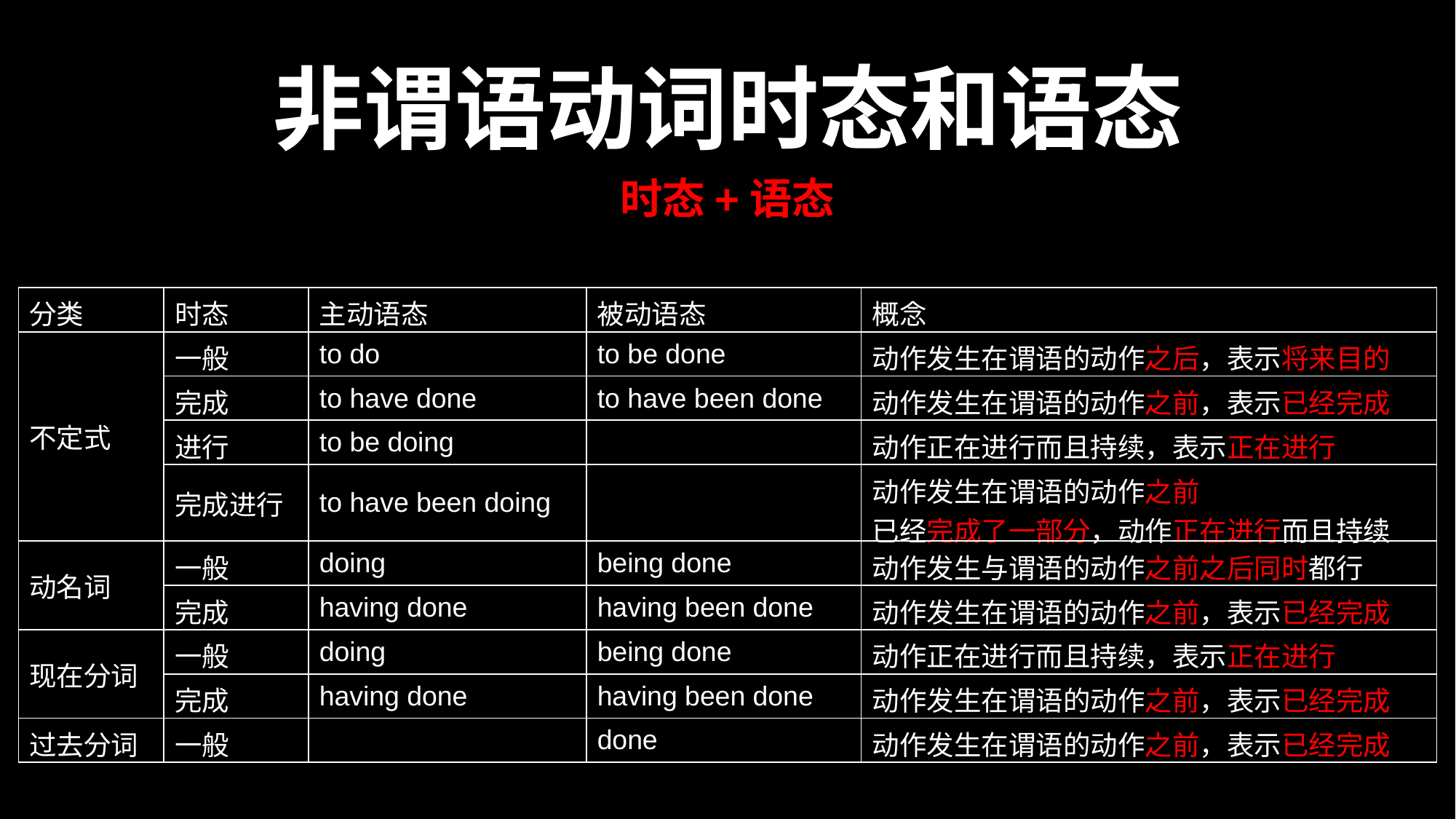

非谓语动词时态和语态
时态+语态
| 分类 | 时态 | 主动语态 | 被动语态 | 概念 |
| --- | --- | --- | --- | --- |
| 不定式 | 一般 | to do | to be done | 动作发生在谓语的动作之后，表示将来目的 |
|  | 完成 | to have done | to have been done | 动作发生在谓语的动作之前，表示已经完成 |
|  | 进行 | to be doing |  | 动作正在进行而且持续，表示正在进行 |
|  | 完成进行 | to have been doing |  | 动作发生在谓语的动作之前 已经完成了一部分，动作正在进行而且持续 |
| 动名词 | 一般 | doing | being done | 动作发生与谓语的动作之前之后同时都行 |
|  | 完成 | having done | having been done | 动作发生在谓语的动作之前，表示已经完成 |
| 现在分词 | 一般 | doing | being done | 动作正在进行而且持续，表示正在进行 |
|  | 完成 | having done | having been done | 动作发生在谓语的动作之前，表示已经完成 |
| 过去分词 | 一般 |  | done | 动作发生在谓语的动作之前，表示已经完成 |